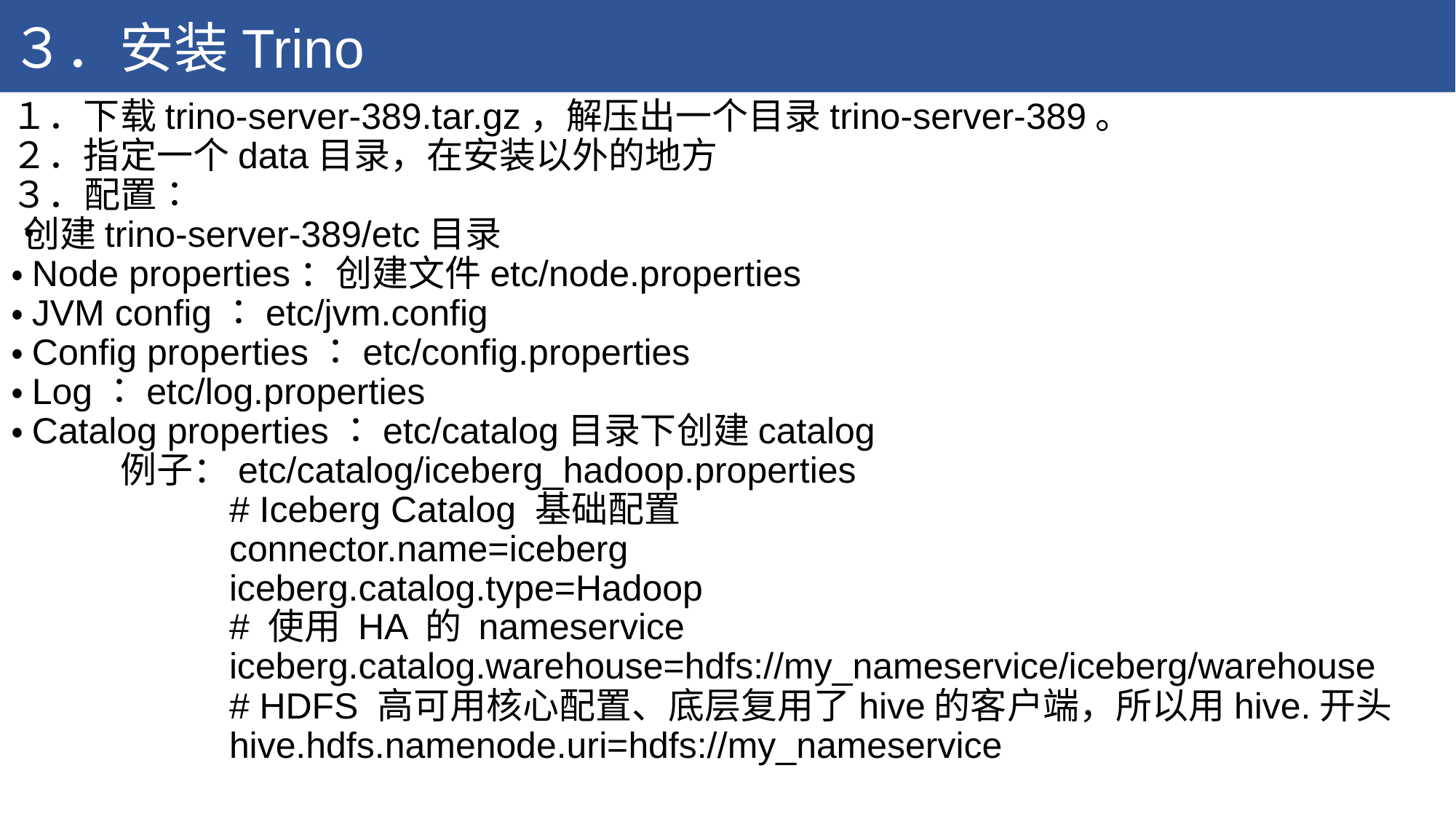

３．安装Trino
# １．下载trino-server-389.tar.gz，解压出一个目录trino-server-389。 ２．指定一个data目录，在安装以外的地方 ３．配置： ・创建trino-server-389/etc目录 ・Node properties：创建文件etc/node.properties ・JVM config：etc/jvm.config ・Config properties：etc/config.properties ・Log：etc/log.properties ・Catalog properties：etc/catalog目录下创建catalog 例子：etc/catalog/iceberg_hadoop.properties # Iceberg Catalog 基础配置 connector.name=iceberg iceberg.catalog.type=Hadoop # 使用 HA 的 nameservice iceberg.catalog.warehouse=hdfs://my_nameservice/iceberg/warehouse # HDFS 高可用核心配置、底层复用了hive的客户端，所以用hive.开头 hive.hdfs.namenode.uri=hdfs://my_nameservice